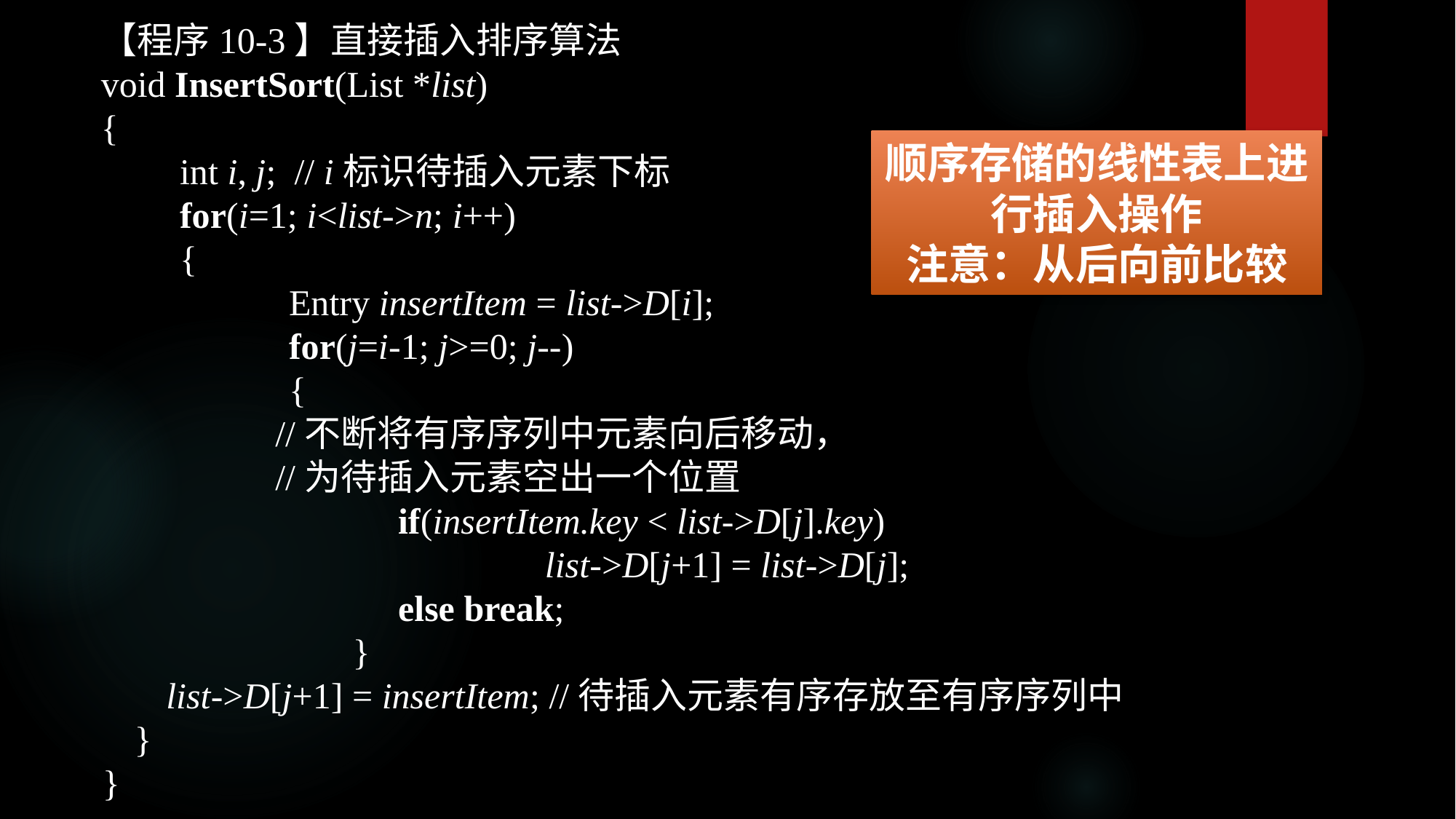

【程序10-3】直接插入排序算法
void InsertSort(List *list)
{
	int i, j;  // i标识待插入元素下标
	for(i=1; i<list->n; i++)
	{
		Entry insertItem = list->D[i];
		for(j=i-1; j>=0; j--)
		{
	//不断将有序序列中元素向后移动，
	//为待插入元素空出一个位置
			if(insertItem.key < list->D[j].key)
			list->D[j+1] = list->D[j];
			else break;
		}
list->D[j+1] = insertItem; //待插入元素有序存放至有序序列中
}
}
顺序存储的线性表上进行插入操作
注意：从后向前比较